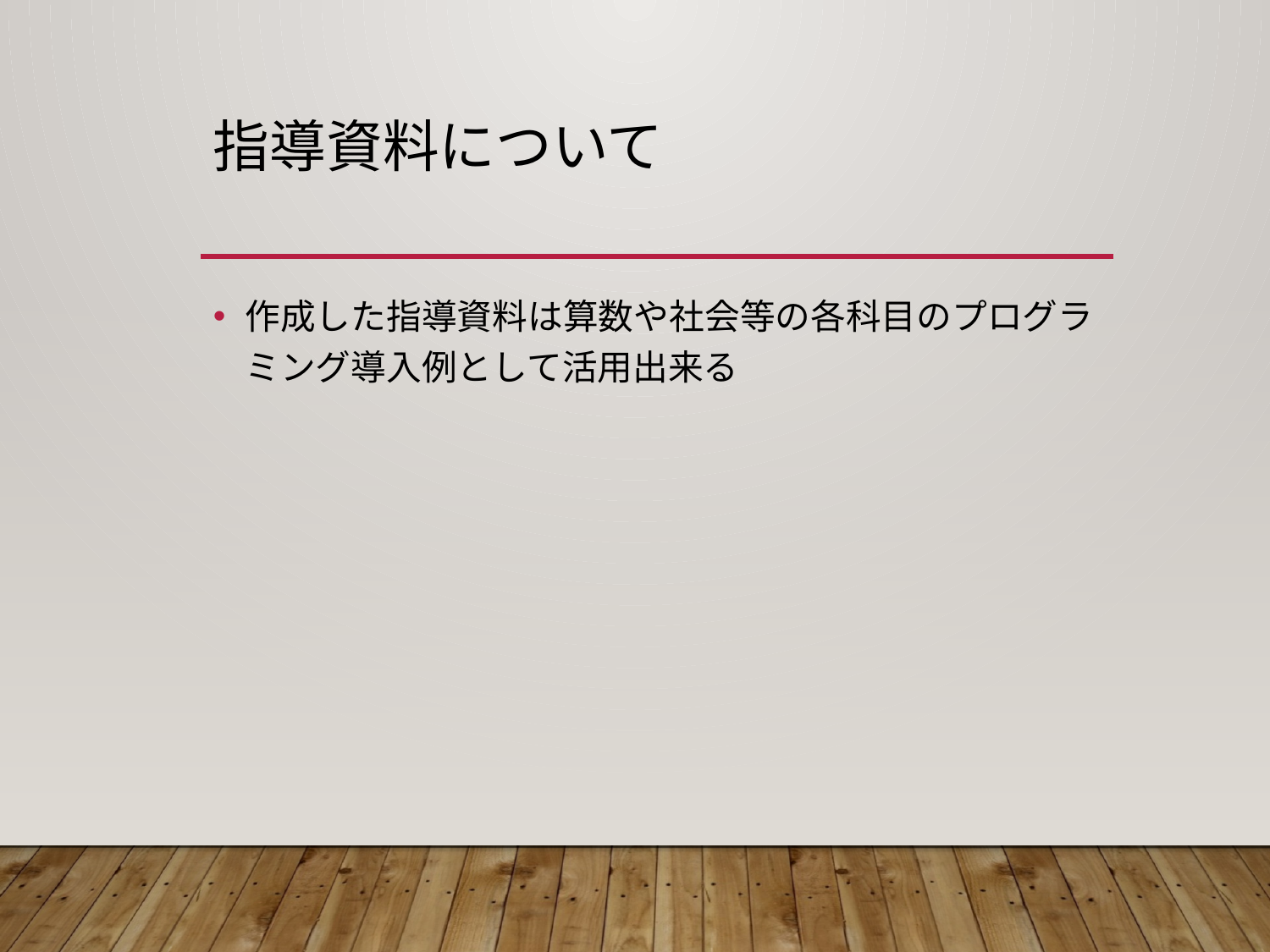

# 指導資料について
作成した指導資料は算数や社会等の各科目のプログラミング導入例として活用出来る